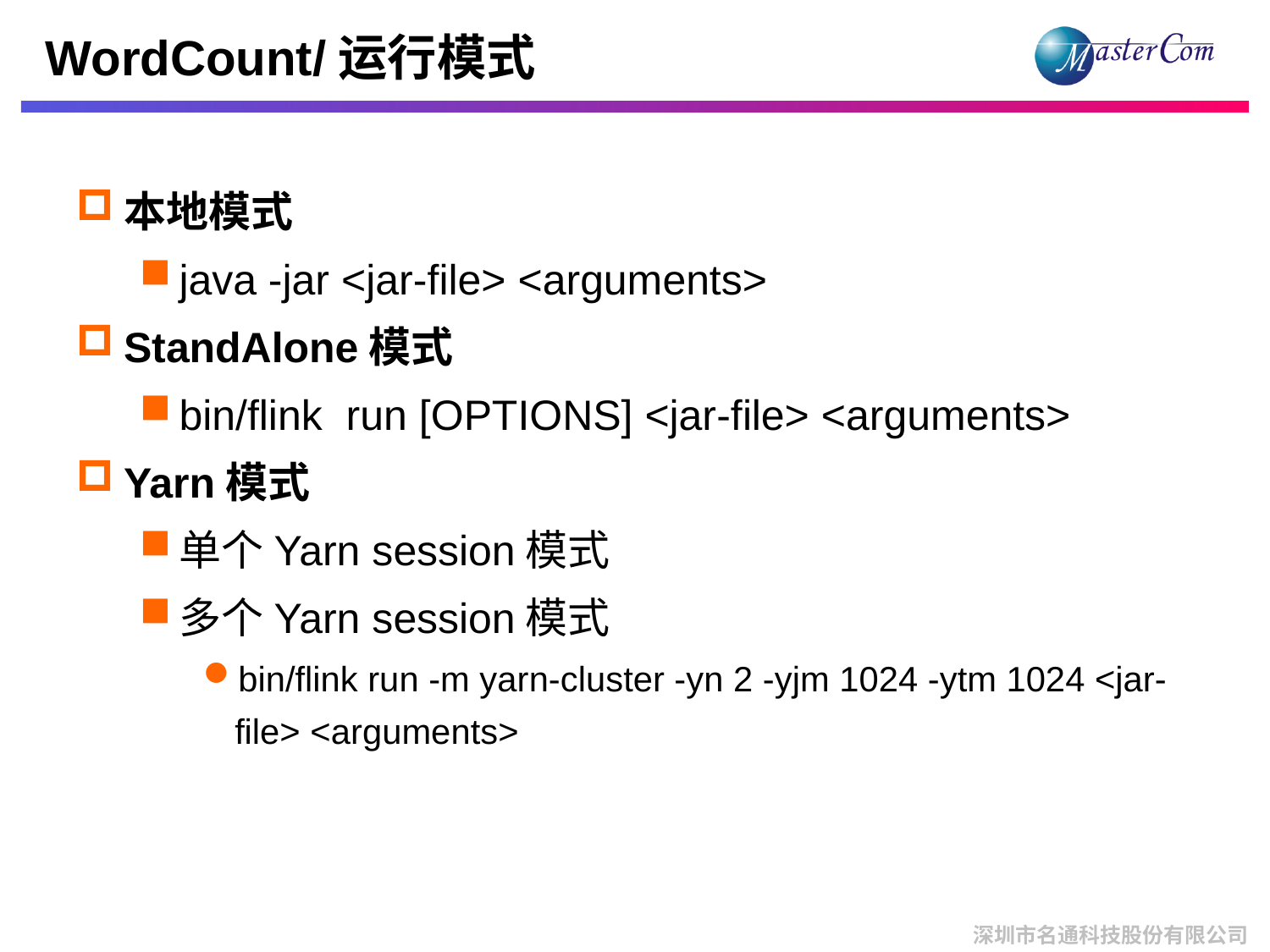

# WordCount/运行模式
本地模式
java -jar <jar-file> <arguments>
StandAlone模式
bin/flink  run [OPTIONS] <jar-file> <arguments>
Yarn模式
单个Yarn session模式
多个Yarn session模式
bin/flink run -m yarn-cluster -yn 2 -yjm 1024 -ytm 1024 <jar-file> <arguments>